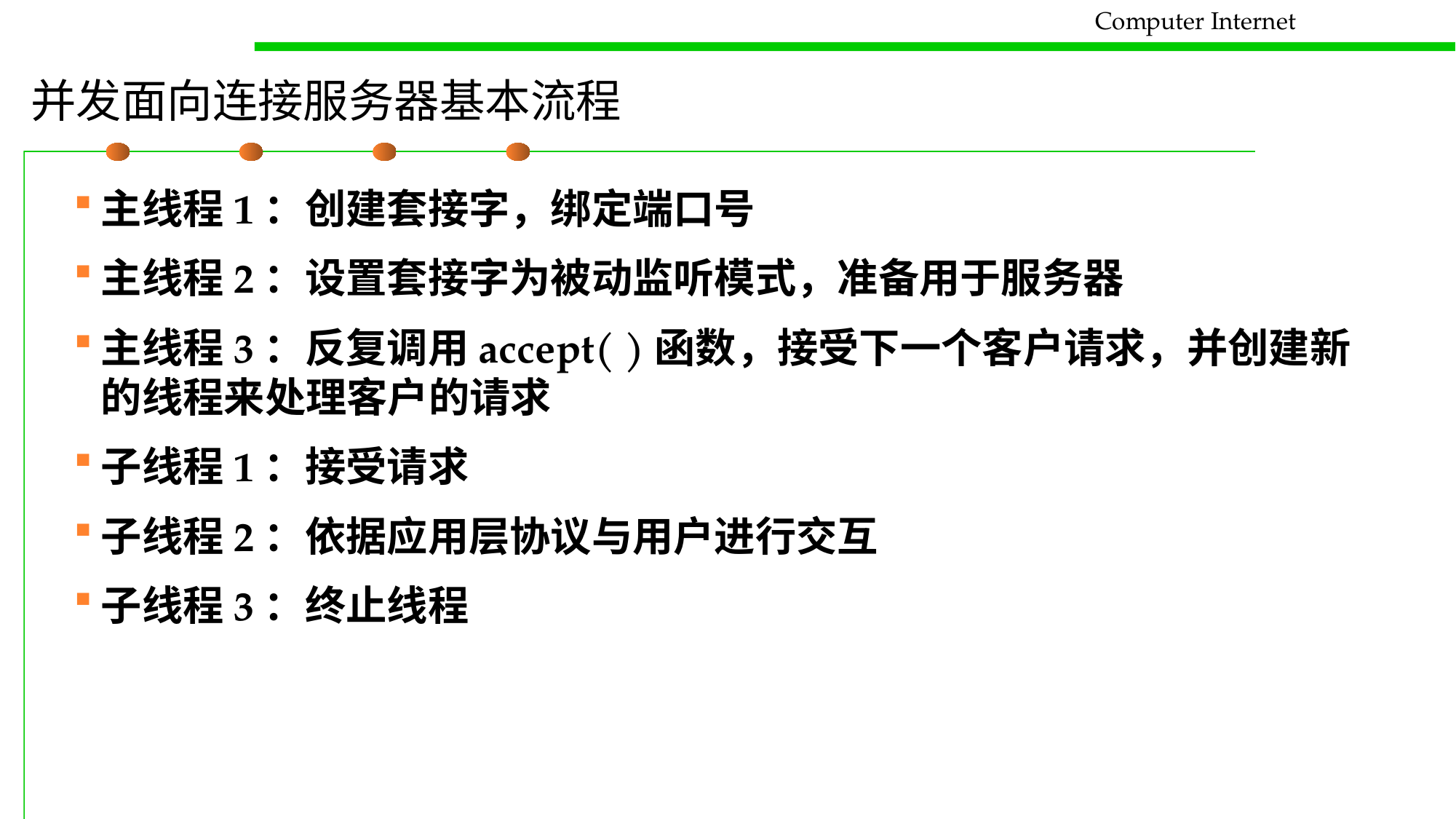

# 并发面向连接服务器基本流程
主线程1：创建套接字，绑定端口号
主线程2：设置套接字为被动监听模式，准备用于服务器
主线程3：反复调用accept( )函数，接受下一个客户请求，并创建新的线程来处理客户的请求
子线程1：接受请求
子线程2：依据应用层协议与用户进行交互
子线程3：终止线程